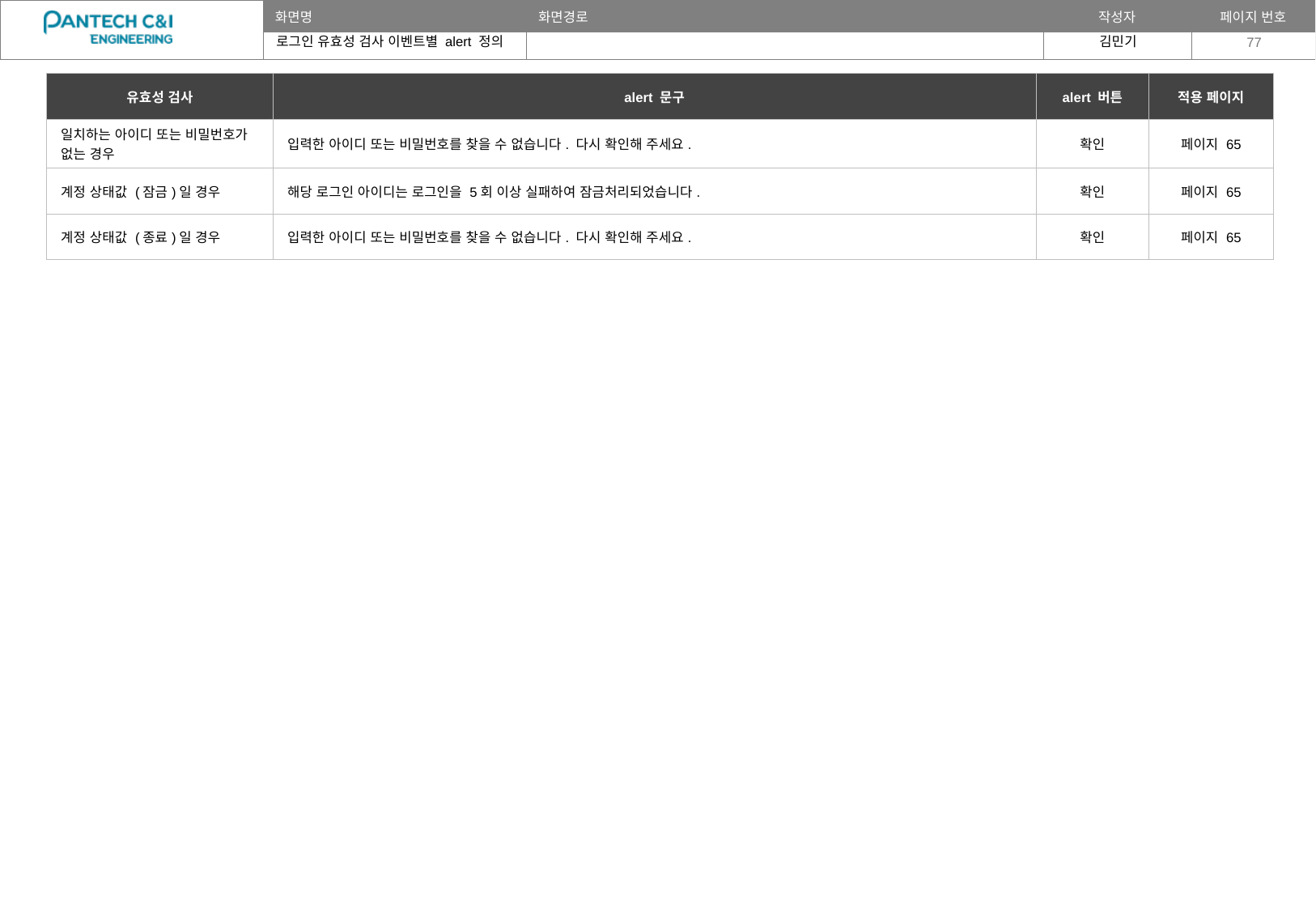

로그인 유효성 검사 이벤트별 alert 정의
77
| 유효성 검사 | alert 문구 | alert 버튼 | 적용 페이지 |
| --- | --- | --- | --- |
| 일치하는 아이디 또는 비밀번호가 없는 경우 | 입력한 아이디 또는 비밀번호를 찾을 수 없습니다. 다시 확인해 주세요. | 확인 | 페이지 65 |
| 계정 상태값 (잠금)일 경우 | 해당 로그인 아이디는 로그인을 5회 이상 실패하여 잠금처리되었습니다. | 확인 | 페이지 65 |
| 계정 상태값 (종료)일 경우 | 입력한 아이디 또는 비밀번호를 찾을 수 없습니다. 다시 확인해 주세요. | 확인 | 페이지 65 |